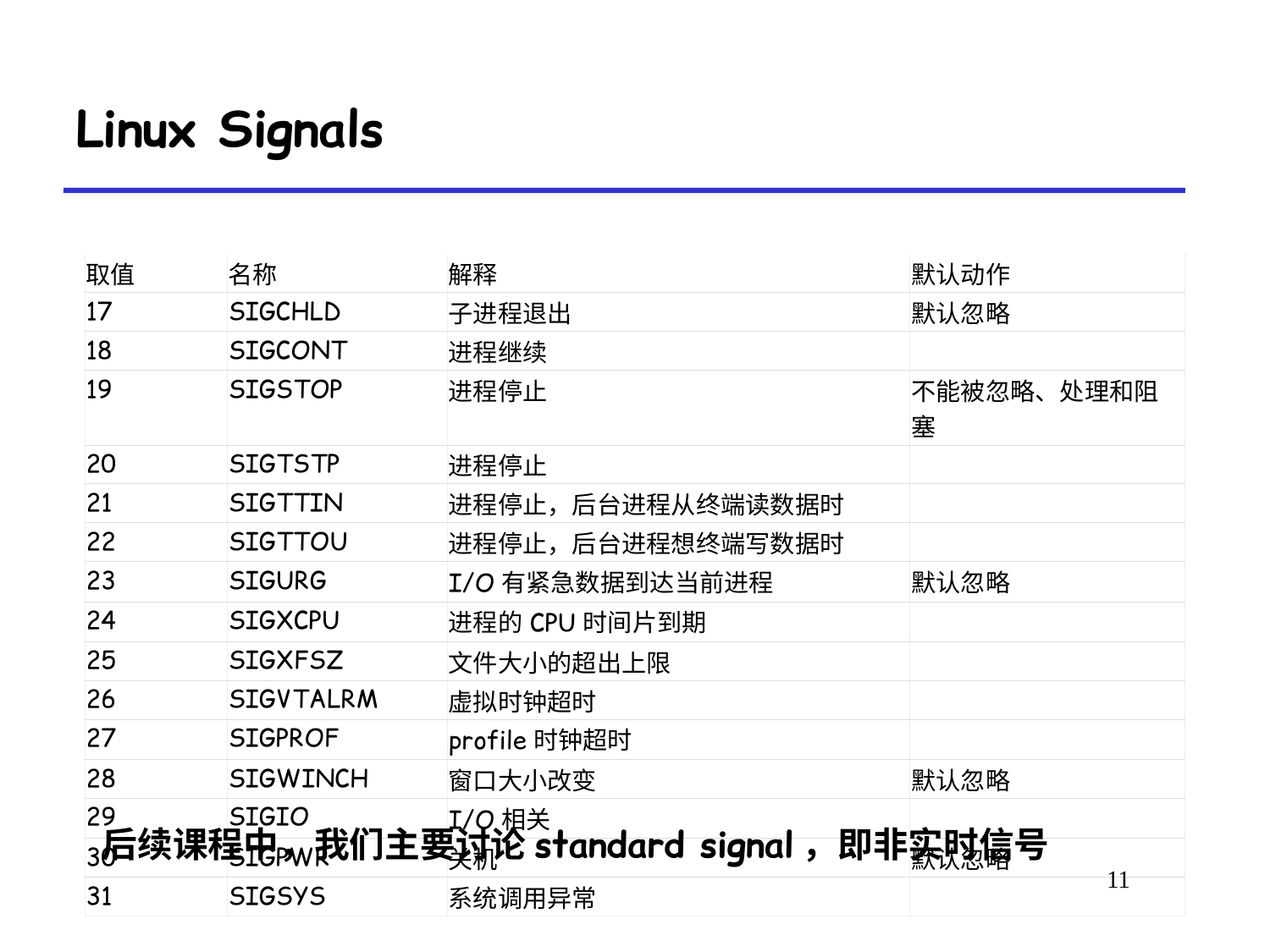

# Linux Signals
| 取值 | 名称 | 解释 | 默认动作 |
| --- | --- | --- | --- |
| 17 | SIGCHLD | 子进程退出 | 默认忽略 |
| 18 | SIGCONT | 进程继续 |  |
| 19 | SIGSTOP | 进程停止 | 不能被忽略、处理和阻塞 |
| 20 | SIGTSTP | 进程停止 |  |
| 21 | SIGTTIN | 进程停止，后台进程从终端读数据时 |  |
| 22 | SIGTTOU | 进程停止，后台进程想终端写数据时 |  |
| 23 | SIGURG | I/O有紧急数据到达当前进程 | 默认忽略 |
| 24 | SIGXCPU | 进程的CPU时间片到期 |  |
| 25 | SIGXFSZ | 文件大小的超出上限 |  |
| 26 | SIGVTALRM | 虚拟时钟超时 |  |
| 27 | SIGPROF | profile时钟超时 |  |
| 28 | SIGWINCH | 窗口大小改变 | 默认忽略 |
| 29 | SIGIO | I/O相关 |  |
| 30 | SIGPWR | 关机 | 默认忽略 |
| 31 | SIGSYS | 系统调用异常 |  |
后续课程中，我们主要讨论standard signal，即非实时信号
11